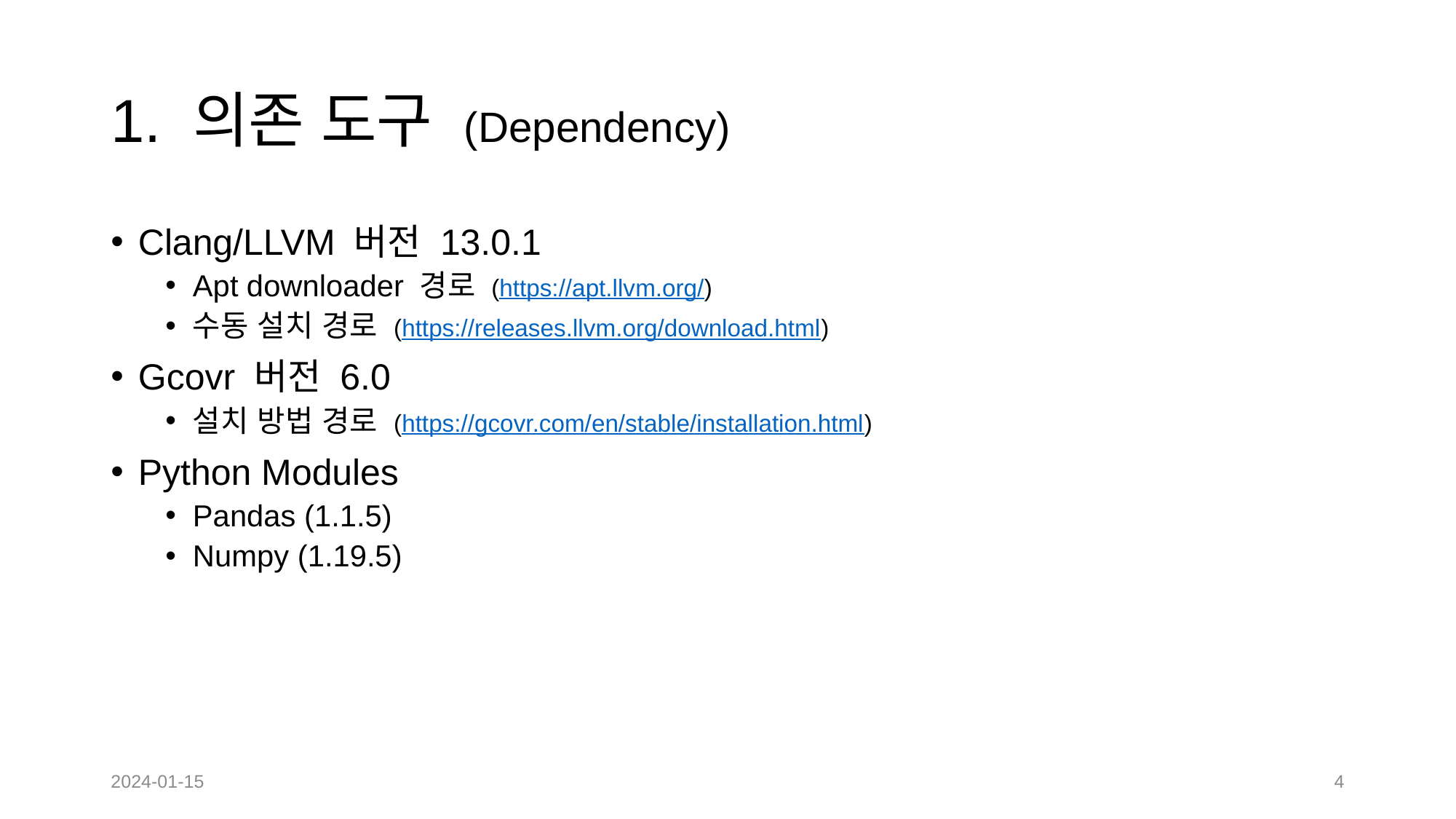

# 1. 의존 도구 (Dependency)
Clang/LLVM 버전 13.0.1
Apt downloader 경로 (https://apt.llvm.org/)
수동 설치 경로 (https://releases.llvm.org/download.html)
Gcovr 버전 6.0
설치 방법 경로 (https://gcovr.com/en/stable/installation.html)
Python Modules
Pandas (1.1.5)
Numpy (1.19.5)
2024-01-15
4